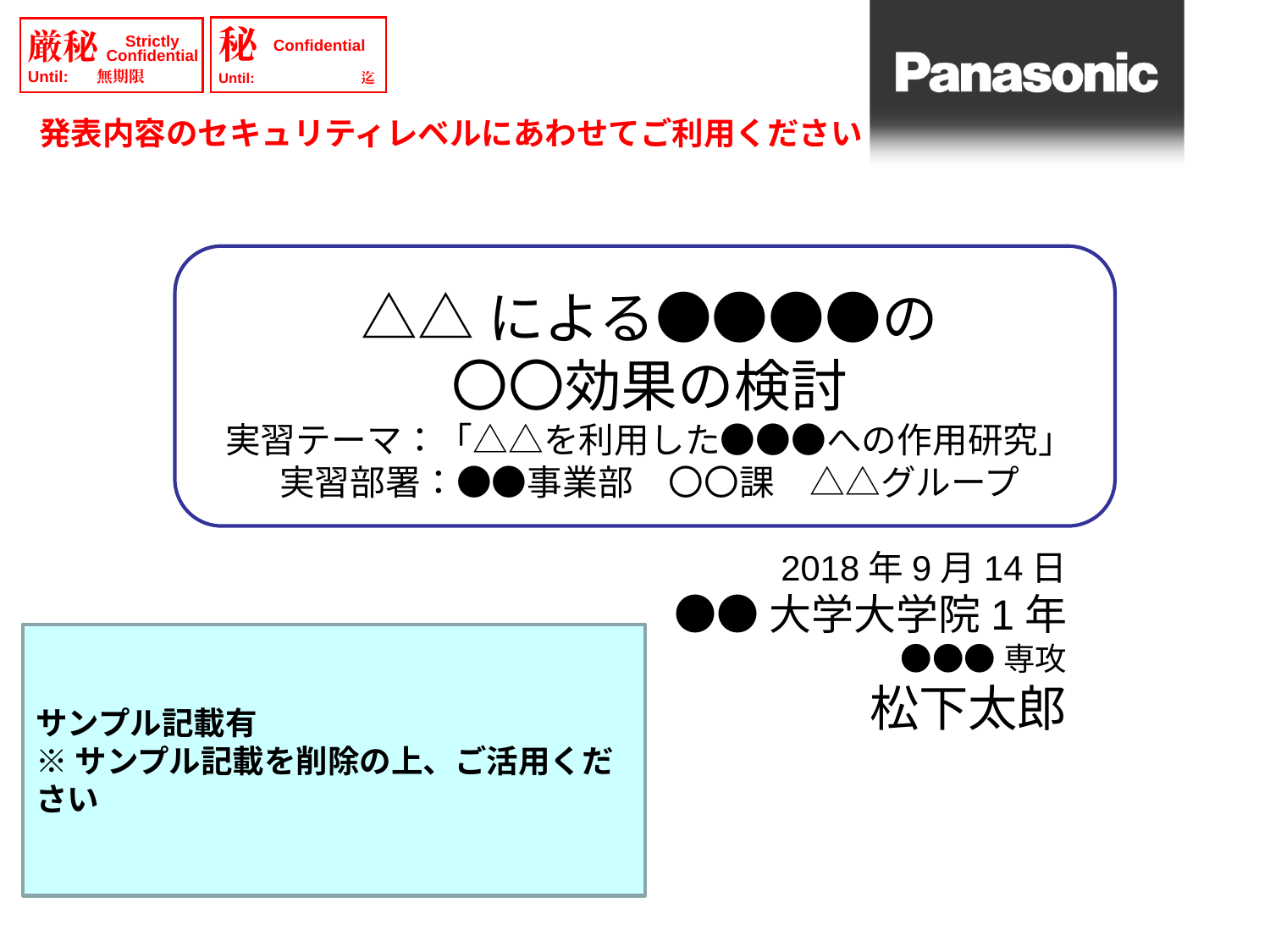

秘
Until:　　　　　　　 迄
厳秘
Until:  　無期限
Strictly
Confidential
Confidential
↑　発表内容のセキュリティレベルにあわせてご利用ください

# △△による●●●●の 〇〇効果の検討 実習テーマ：「△△を利用した●●●への作用研究」 実習部署：●●事業部　〇〇課　△△グループ
2018年9月14日
●●大学大学院1年
●●●専攻
松下太郎
サンプル記載有
※サンプル記載を削除の上、ご活用ください